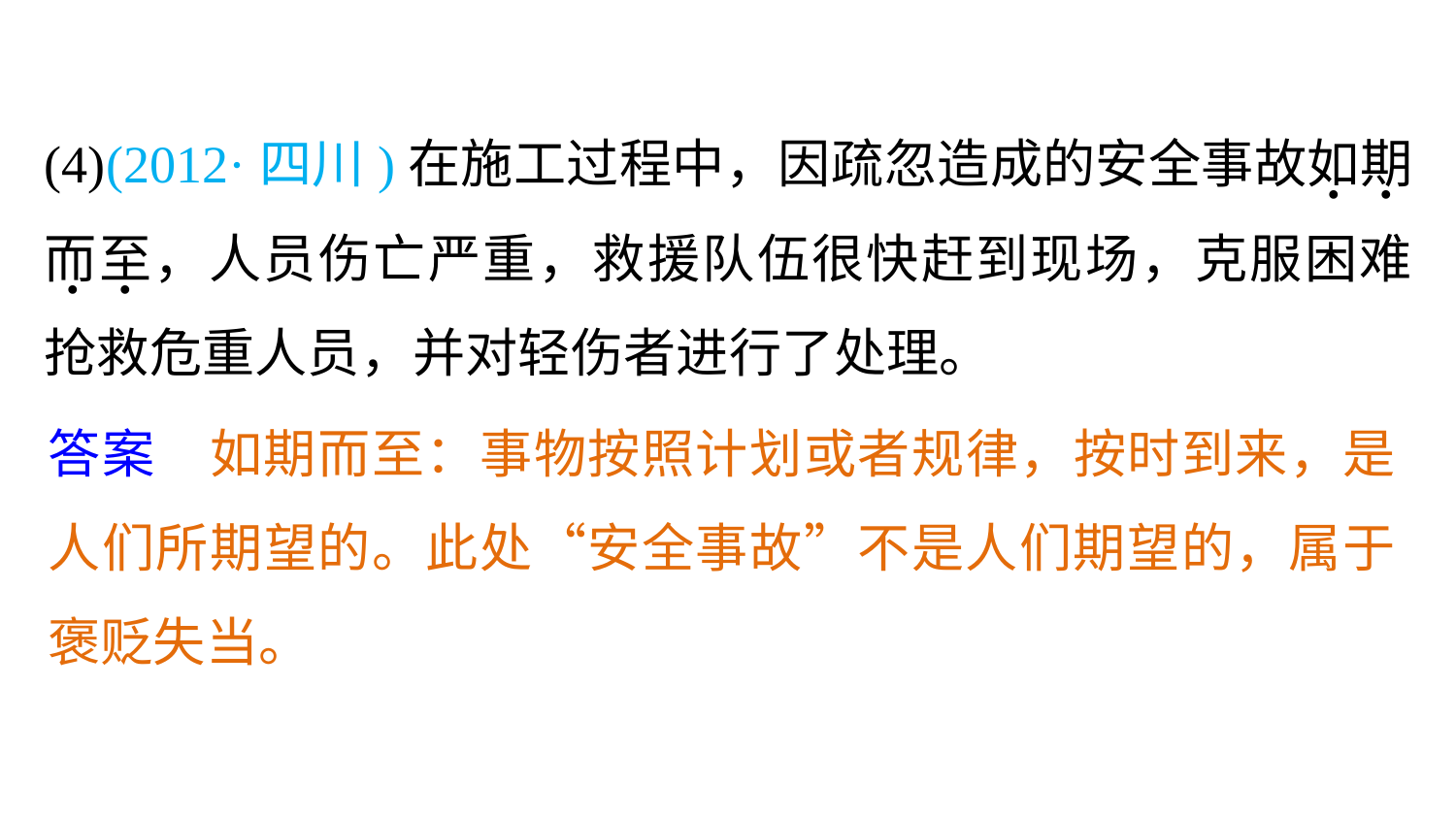

(4)(2012·四川)在施工过程中，因疏忽造成的安全事故如期而至，人员伤亡严重，救援队伍很快赶到现场，克服困难抢救危重人员，并对轻伤者进行了处理。
.   .
 .   .
答案　如期而至：事物按照计划或者规律，按时到来，是人们所期望的。此处“安全事故”不是人们期望的，属于褒贬失当。